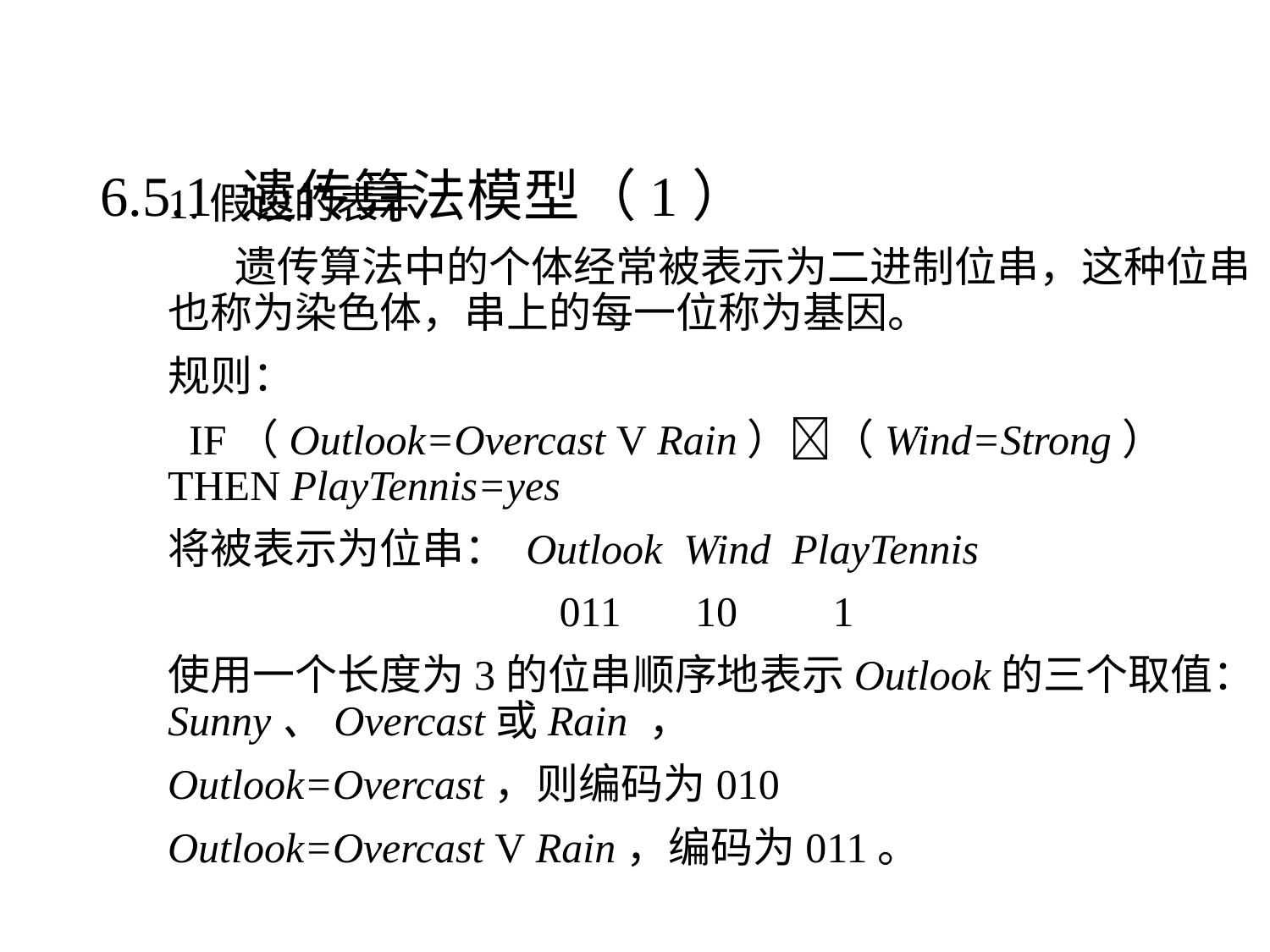

# 6.5.1 遗传算法模型（1）
1.假设的表示
      遗传算法中的个体经常被表示为二进制位串，这种位串也称为染色体，串上的每一位称为基因。
规则：
  IF（Outlook=Overcast V Rain）∧（Wind=Strong） THEN PlayTennis=yes
将被表示为位串： Outlook  Wind  PlayTennis
                                     011       10         1
使用一个长度为3的位串顺序地表示Outlook的三个取值： Sunny、Overcast或Rain ，
Outlook=Overcast，则编码为010
Outlook=Overcast V Rain，编码为011。